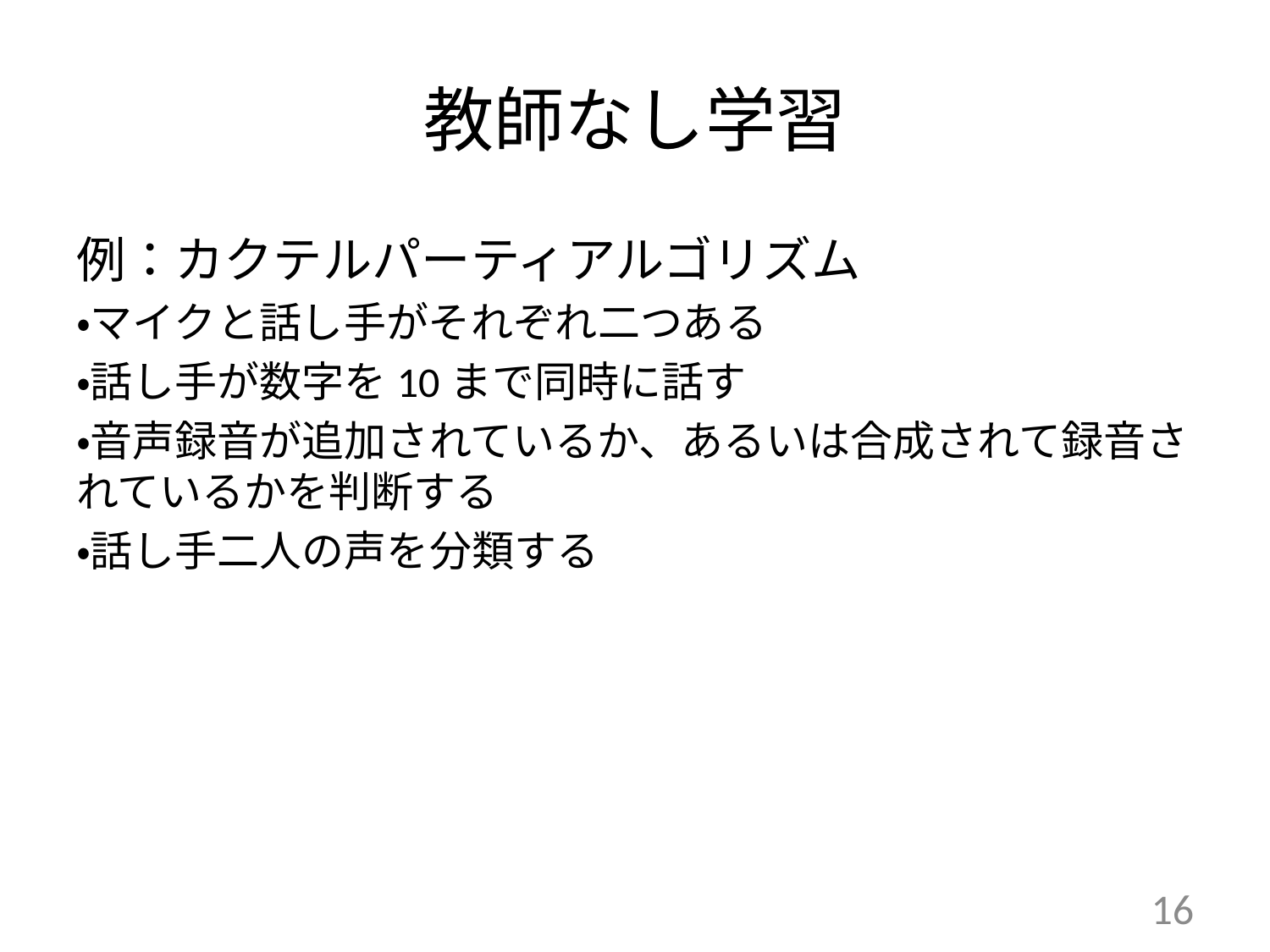

# 教師なし学習
例：カクテルパーティアルゴリズム
・マイクと話し手がそれぞれ二つある
・話し手が数字を10まで同時に話す
・音声録音が追加されているか、あるいは合成されて録音されているかを判断する
・話し手二人の声を分類する
16